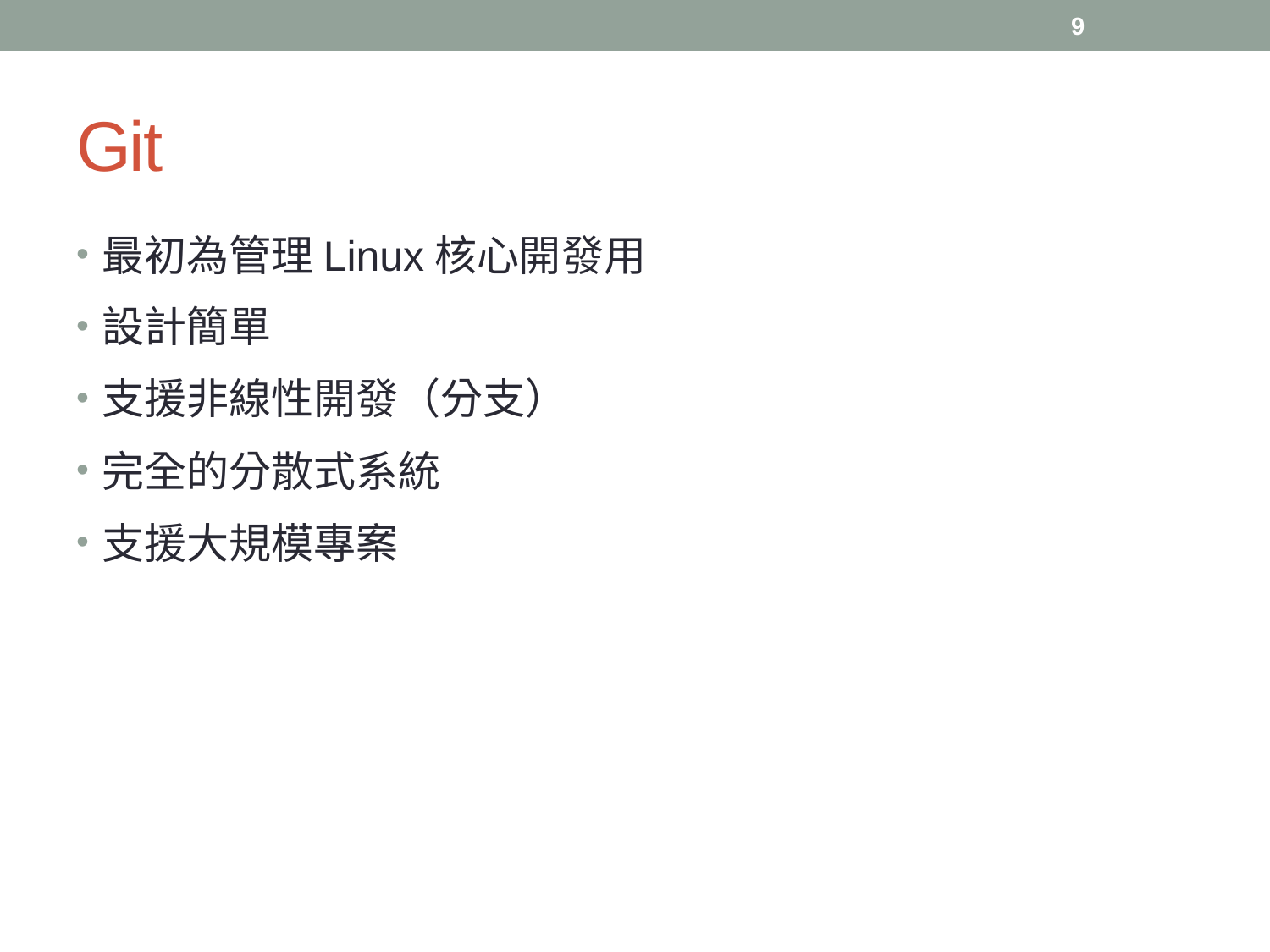

9
# Git
最初為管理Linux核心開發用
設計簡單
支援非線性開發（分支）
完全的分散式系統
支援大規模專案